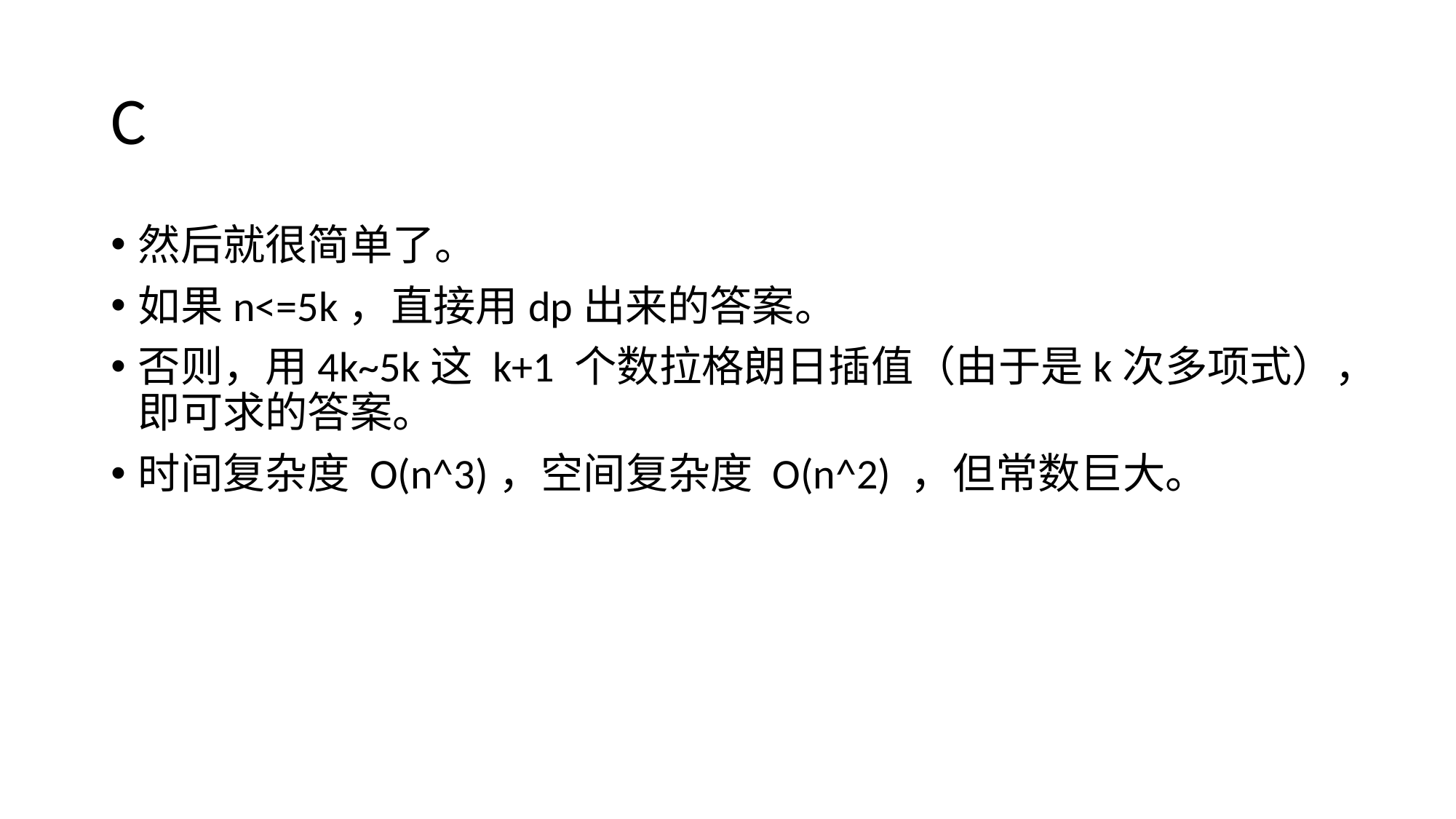

# C
然后就很简单了。
如果n<=5k，直接用dp出来的答案。
否则，用4k~5k这 k+1 个数拉格朗日插值（由于是k次多项式），即可求的答案。
时间复杂度 O(n^3)，空间复杂度 O(n^2) ，但常数巨大。